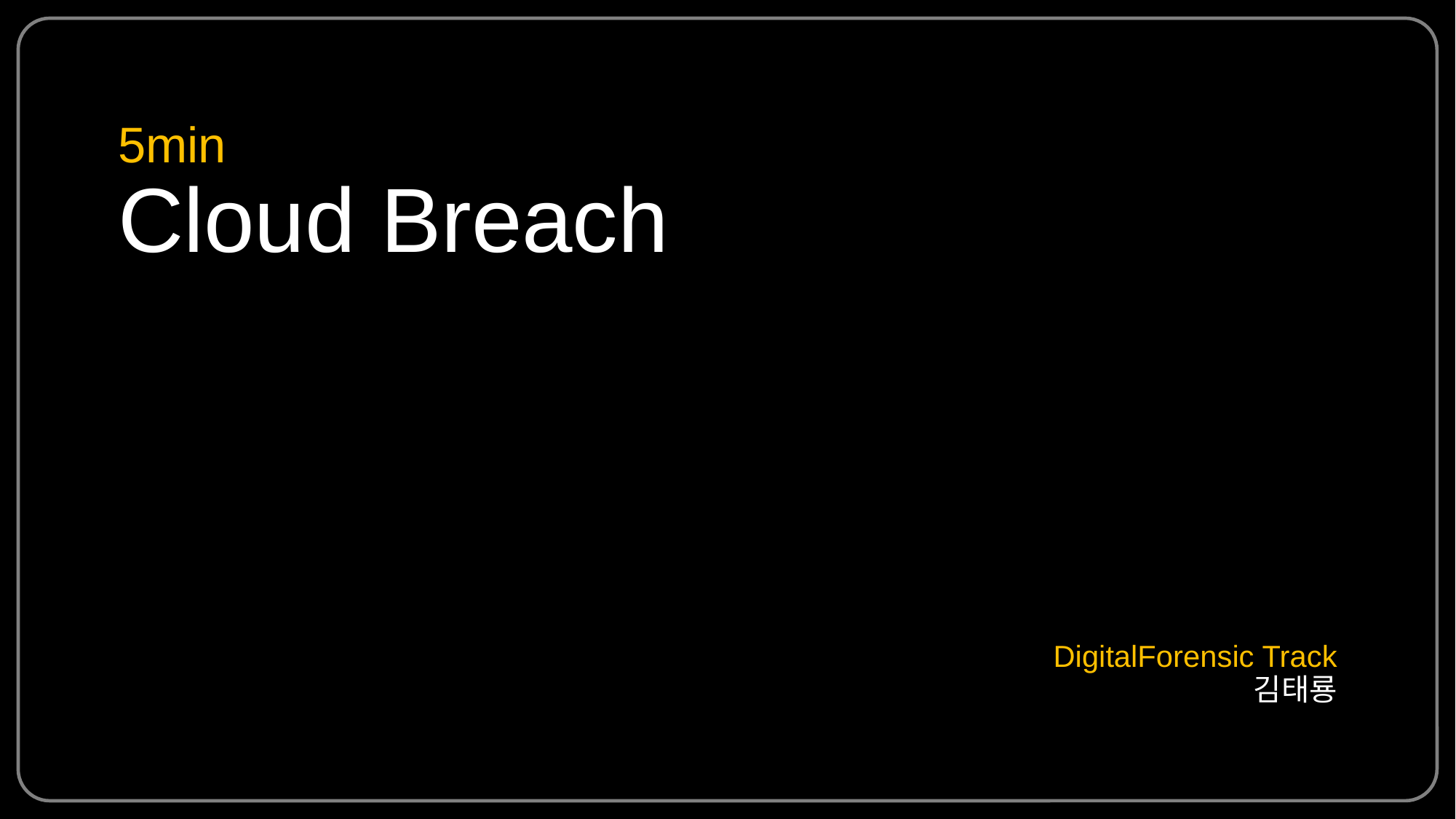

# 5min Cloud Breach
DigitalForensic Track
김태룡